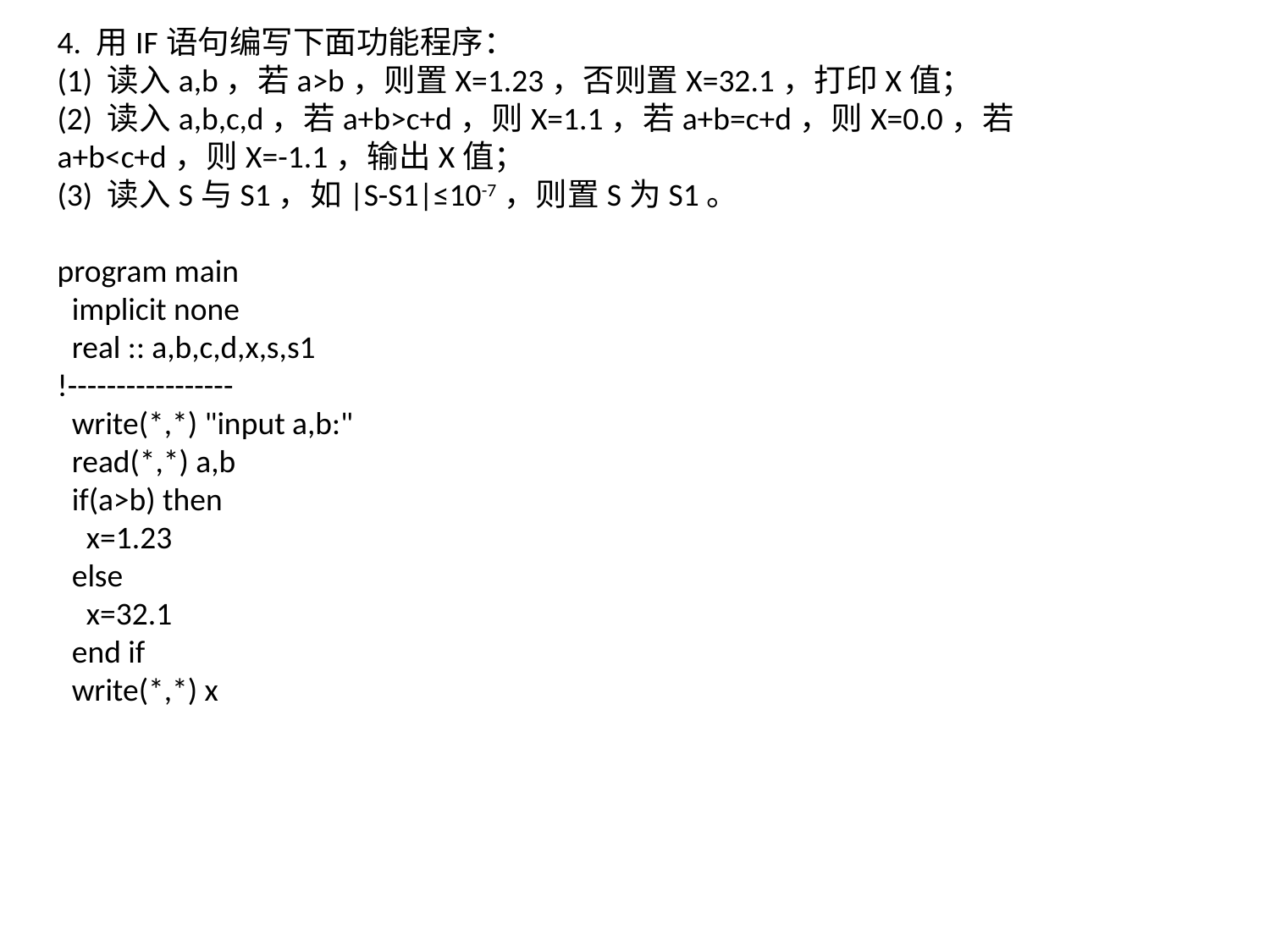

4. 用IF语句编写下面功能程序：
(1) 读入a,b，若a>b，则置X=1.23，否则置X=32.1，打印X值；
(2) 读入a,b,c,d，若a+b>c+d，则X=1.1，若a+b=c+d，则X=0.0，若a+b<c+d，则X=-1.1，输出X值；
(3) 读入S与S1，如|S-S1|≤10-7，则置S为S1。

program main
  implicit none
  real :: a,b,c,d,x,s,s1
!-----------------
  write(*,*) "input a,b:"
  read(*,*) a,b
  if(a>b) then
    x=1.23
  else
    x=32.1
  end if
  write(*,*) x